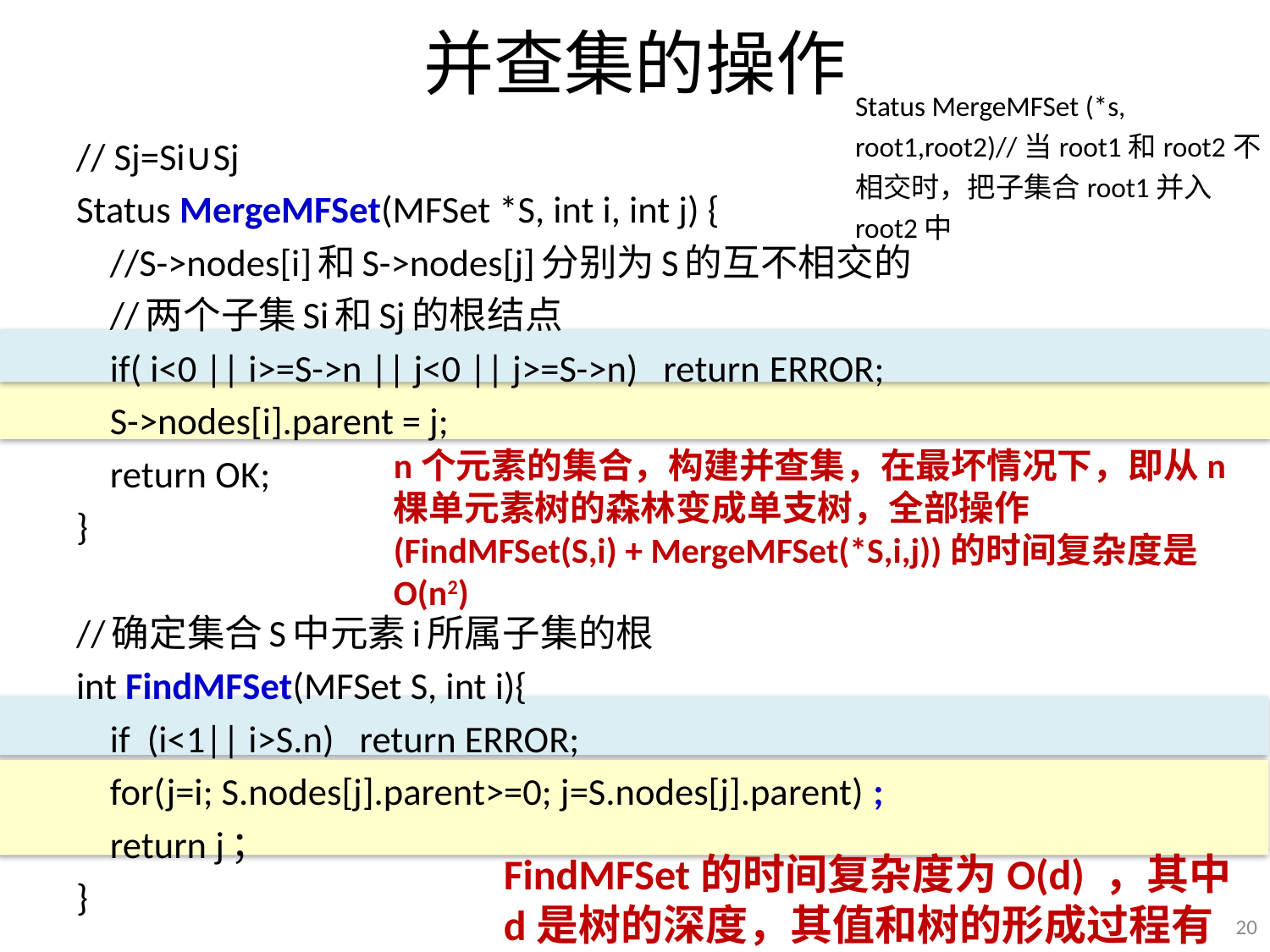

# 并查集的操作
Status MergeMFSet (*s, root1,root2)//当root1和root2不相交时，把子集合root1并入root2中
// Sj=Si∪Sj
Status MergeMFSet(MFSet *S, int i, int j) {
    //S->nodes[i]和S->nodes[j]分别为S的互不相交的
    //两个子集Si和Sj的根结点
    if( i<0 || i>=S->n || j<0 || j>=S->n)   return ERROR;
    S->nodes[i].parent = j;
    return OK;
}

//确定集合S中元素i所属子集的根
int FindMFSet(MFSet S, int i){
    if  (i<1|| i>S.n)   return ERROR;
    for(j=i; S.nodes[j].parent>=0; j=S.nodes[j].parent) ;
    return j；
}

n个元素的集合，构建并查集，在最坏情况下，即从n棵单元素树的森林变成单支树，全部操作(FindMFSet(S,i) + MergeMFSet(*S,i,j))的时间复杂度是O(n2)

FindMFSet的时间复杂度为O(d) ，其中d是树的深度，其值和树的形成过程有关
20